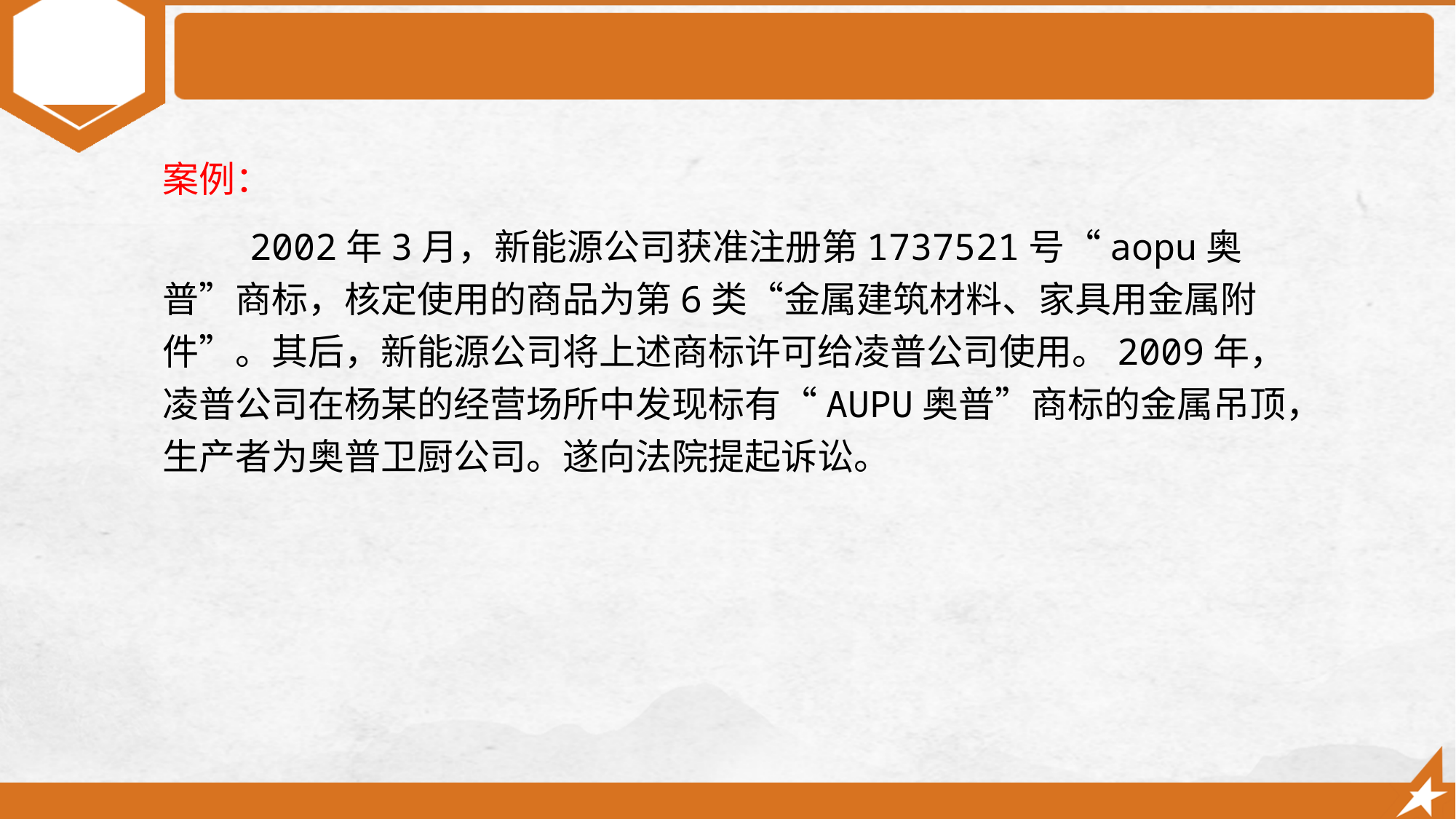

案例：
    2002年3月，新能源公司获准注册第1737521号“aopu奥普”商标，核定使用的商品为第6类“金属建筑材料、家具用金属附件”。其后，新能源公司将上述商标许可给凌普公司使用。2009年，凌普公司在杨某的经营场所中发现标有“AUPU奥普”商标的金属吊顶，生产者为奥普卫厨公司。遂向法院提起诉讼。